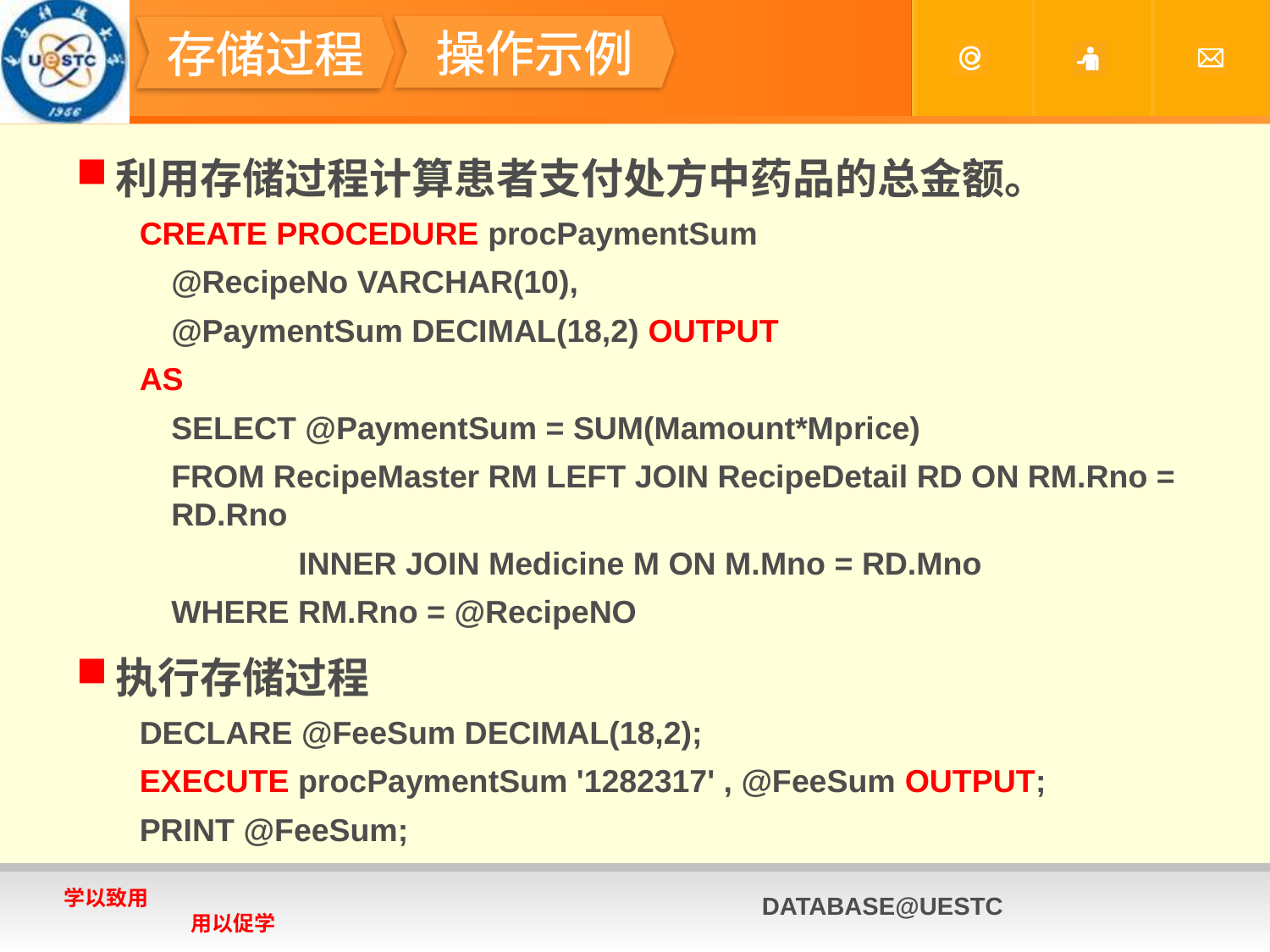

#
操作示例
存储过程
利用存储过程计算患者支付处方中药品的总金额。
CREATE PROCEDURE procPaymentSum
	@RecipeNo VARCHAR(10),
	@PaymentSum DECIMAL(18,2) OUTPUT
AS
	SELECT @PaymentSum = SUM(Mamount*Mprice)
	FROM RecipeMaster RM LEFT JOIN RecipeDetail RD ON RM.Rno = RD.Rno
		INNER JOIN Medicine M ON M.Mno = RD.Mno
	WHERE RM.Rno = @RecipeNO
执行存储过程
DECLARE @FeeSum DECIMAL(18,2);
EXECUTE procPaymentSum '1282317' , @FeeSum OUTPUT;
PRINT @FeeSum;